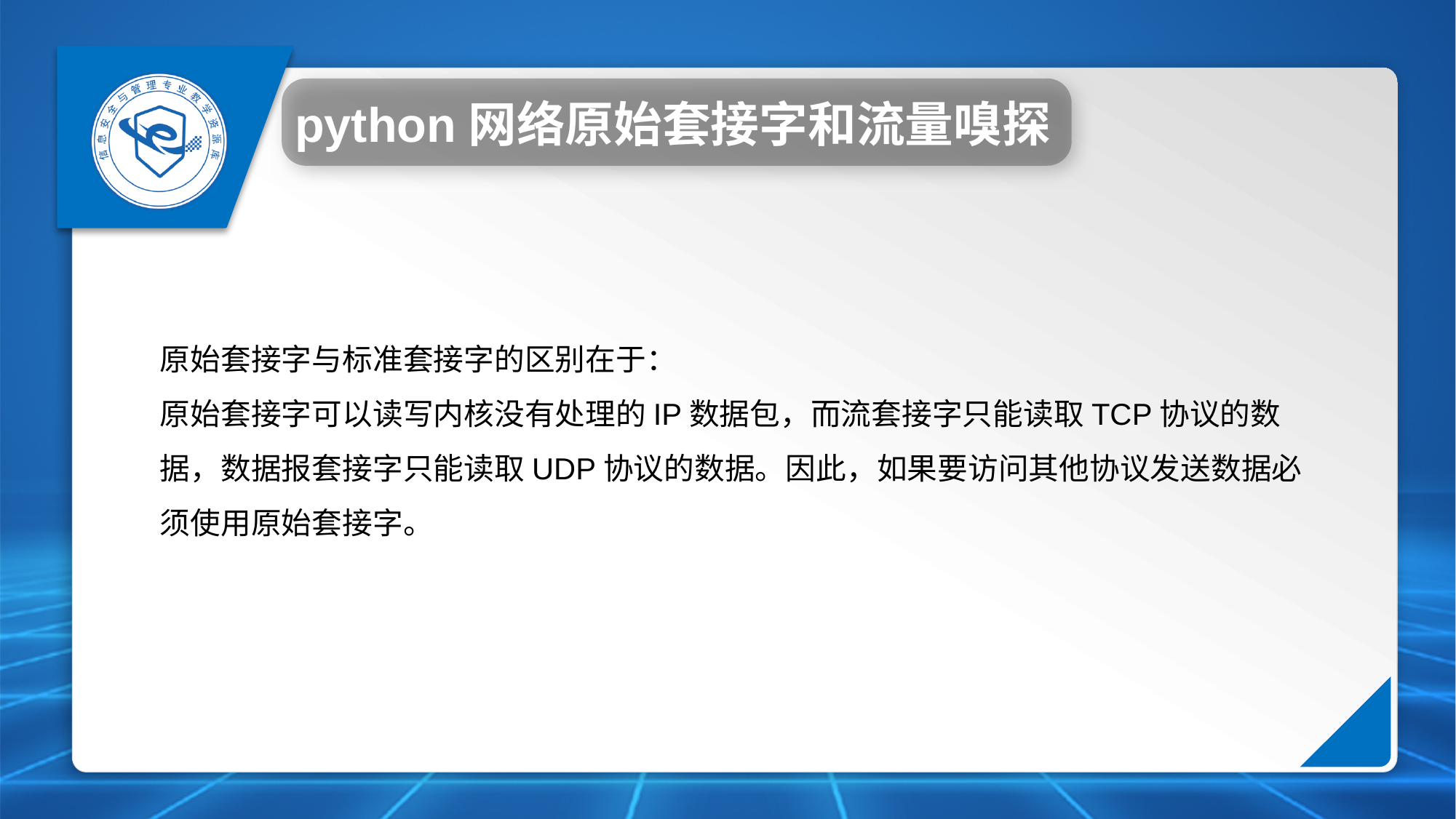

python网络原始套接字和流量嗅探

原始套接字与标准套接字的区别在于：
原始套接字可以读写内核没有处理的IP数据包，而流套接字只能读取TCP协议的数据，数据报套接字只能读取UDP协议的数据。因此，如果要访问其他协议发送数据必须使用原始套接字。